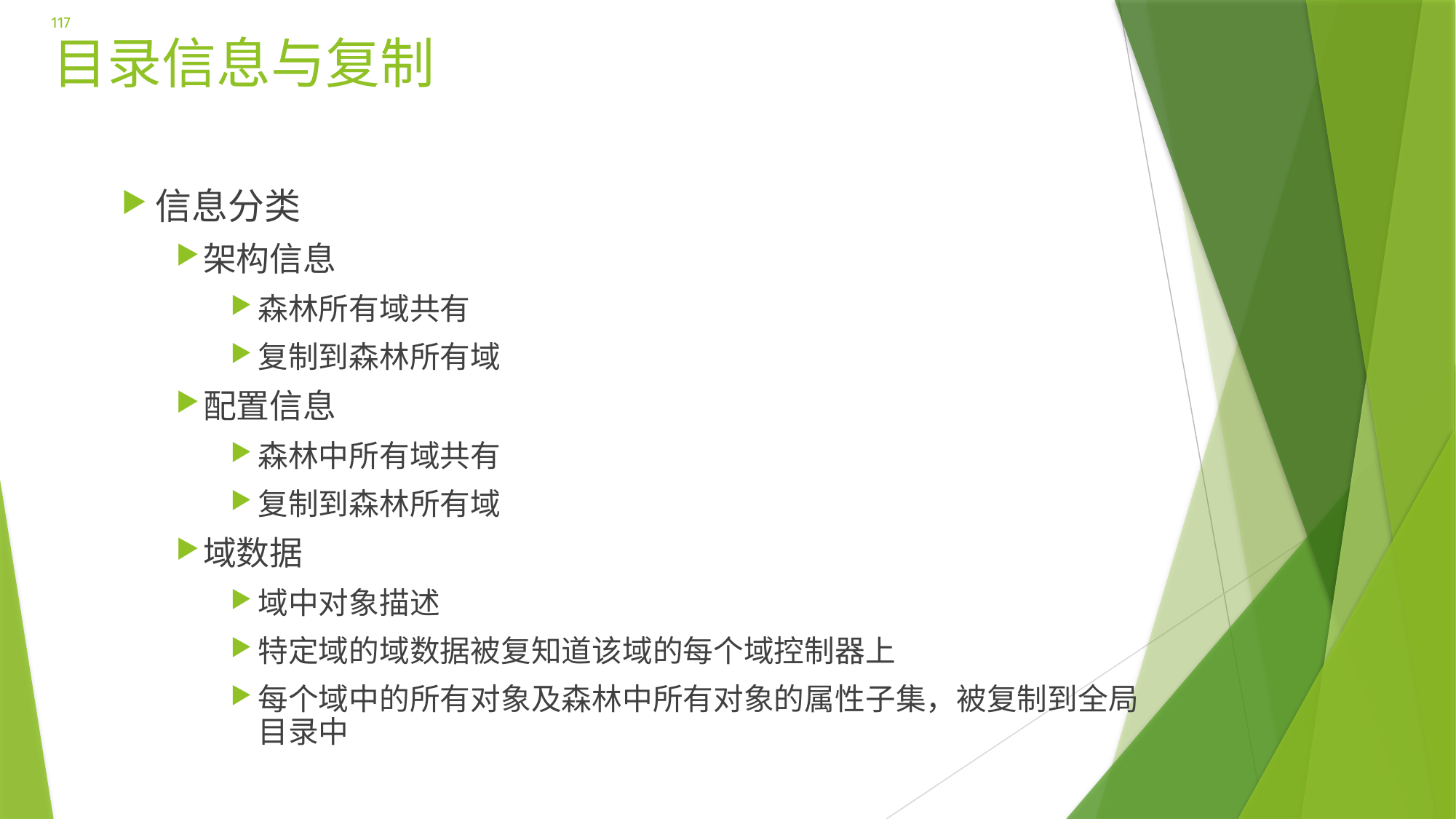

117
# 目录信息与复制
信息分类
架构信息
森林所有域共有
复制到森林所有域
配置信息
森林中所有域共有
复制到森林所有域
域数据
域中对象描述
特定域的域数据被复知道该域的每个域控制器上
每个域中的所有对象及森林中所有对象的属性子集，被复制到全局目录中